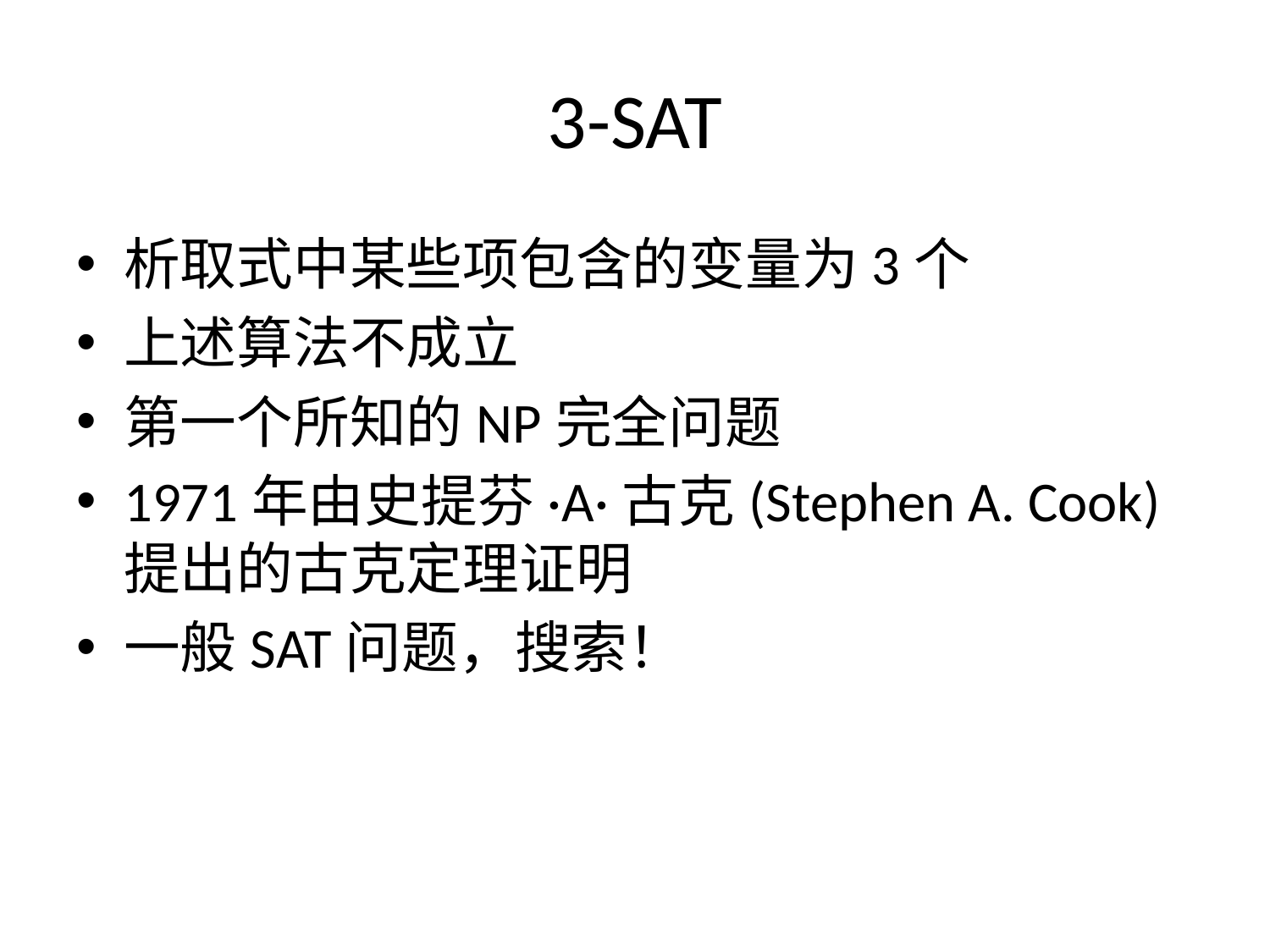

# 3-SAT
析取式中某些项包含的变量为3个
上述算法不成立
第一个所知的NP完全问题
1971年由史提芬·A·古克(Stephen A. Cook)提出的古克定理证明
一般SAT问题，搜索！